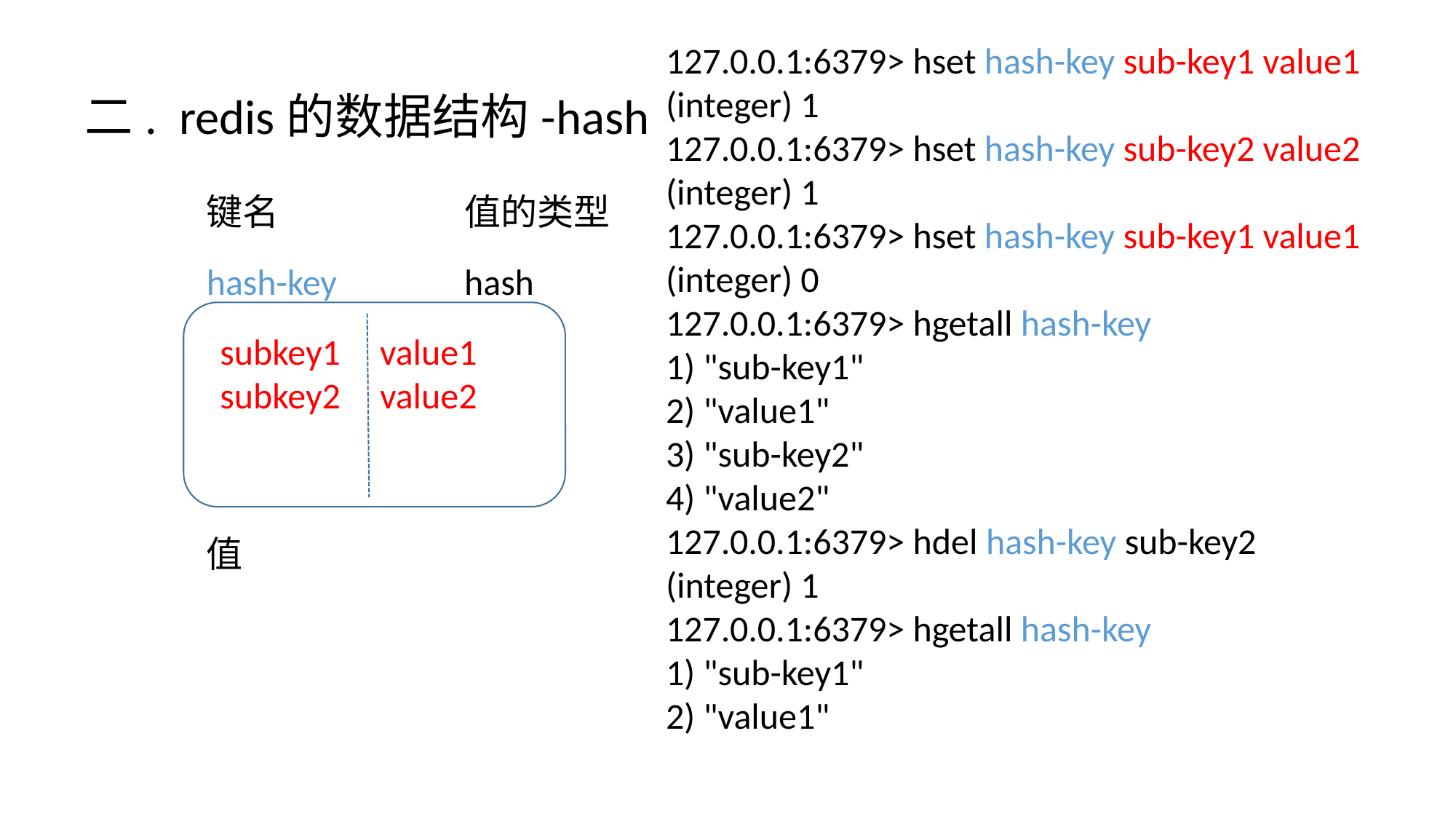

127.0.0.1:6379> hset hash-key sub-key1 value1
(integer) 1
127.0.0.1:6379> hset hash-key sub-key2 value2
(integer) 1
127.0.0.1:6379> hset hash-key sub-key1 value1
(integer) 0
127.0.0.1:6379> hgetall hash-key
1) "sub-key1"
2) "value1"
3) "sub-key2"
4) "value2"
127.0.0.1:6379> hdel hash-key sub-key2
(integer) 1
127.0.0.1:6379> hgetall hash-key
1) "sub-key1"
2) "value1"
二.  redis的数据结构-hash
键名
值的类型
hash-key
hash

subkey1
subkey2
value1
value2
值